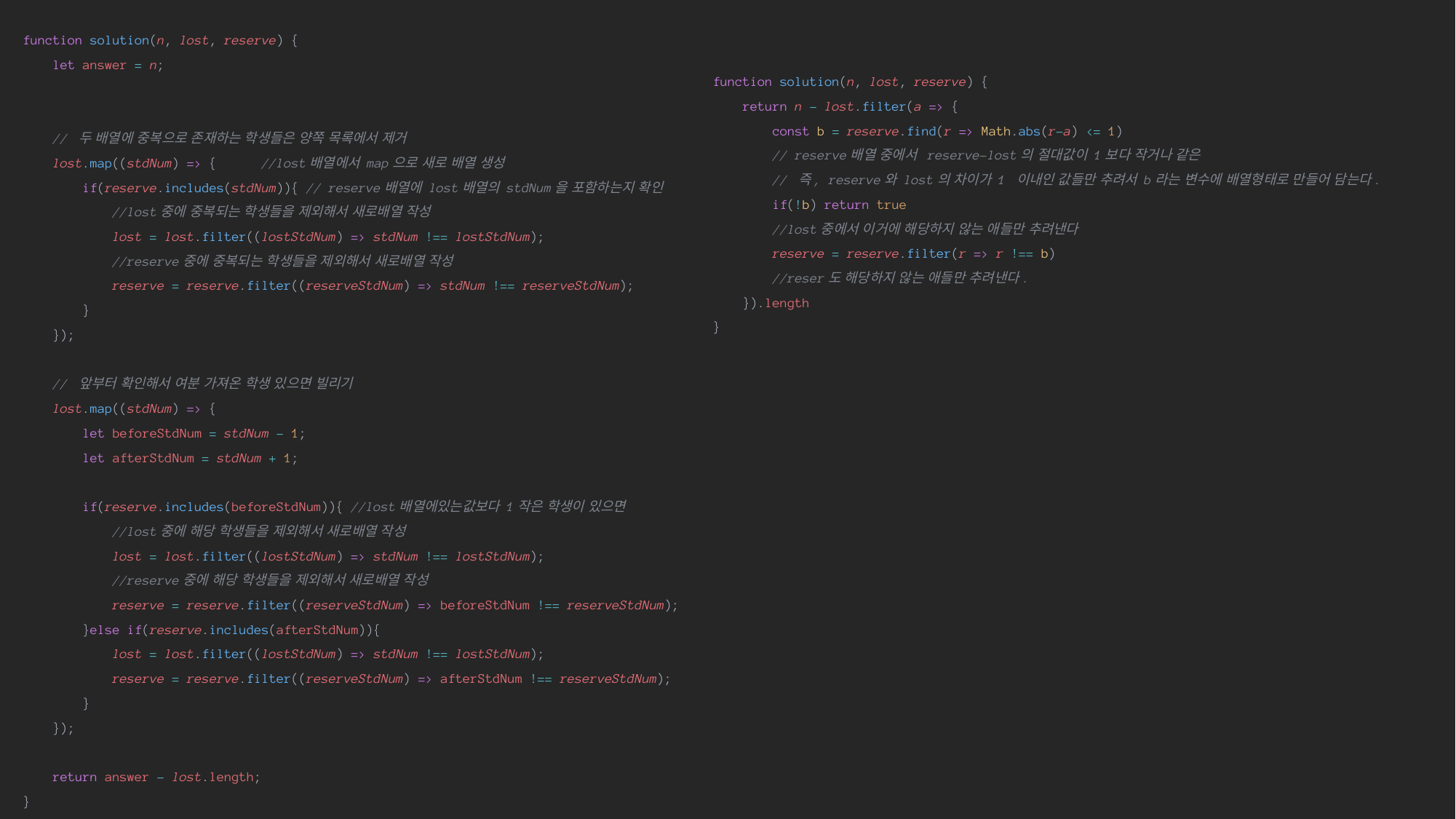

function solution(n, lost, reserve) {
    let answer = n;

    // 두 배열에 중복으로 존재하는 학생들은 양쪽 목록에서 제거
    lost.map((stdNum) => {      //lost배열에서 map으로 새로 배열 생성
        if(reserve.includes(stdNum)){ // reserve배열에 lost배열의 stdNum을 포함하는지 확인
            //lost중에 중복되는 학생들을 제외해서 새로배열 작성
            lost = lost.filter((lostStdNum) => stdNum !== lostStdNum);
            //reserve중에 중복되는 학생들을 제외해서 새로배열 작성
            reserve = reserve.filter((reserveStdNum) => stdNum !== reserveStdNum);
        }
    });
    // 앞부터 확인해서 여분 가져온 학생 있으면 빌리기
    lost.map((stdNum) => {
        let beforeStdNum = stdNum - 1;
        let afterStdNum = stdNum + 1;

        if(reserve.includes(beforeStdNum)){ //lost배열에있는값보다 1작은 학생이 있으면
            //lost중에 해당 학생들을 제외해서 새로배열 작성
            lost = lost.filter((lostStdNum) => stdNum !== lostStdNum);
            //reserve중에 해당 학생들을 제외해서 새로배열 작성
            reserve = reserve.filter((reserveStdNum) => beforeStdNum !== reserveStdNum);
        }else if(reserve.includes(afterStdNum)){
            lost = lost.filter((lostStdNum) => stdNum !== lostStdNum);
            reserve = reserve.filter((reserveStdNum) => afterStdNum !== reserveStdNum);
        }
    });
    return answer - lost.length;
}
function solution(n, lost, reserve) {
    return n - lost.filter(a => {
        const b = reserve.find(r => Math.abs(r-a) <= 1)
        // reserve배열 중에서  reserve-lost의 절대값이 1보다 작거나 같은
        // 즉, reserve와 lost의 차이가 1 이내인 값들만 추려서 b라는 변수에 배열형태로 만들어 담는다.
        if(!b) return true
        //lost중에서 이거에 해당하지 않는 애들만 추려낸다
        reserve = reserve.filter(r => r !== b)
        //reser도 해당하지 않는 애들만 추려낸다.
    }).length
}